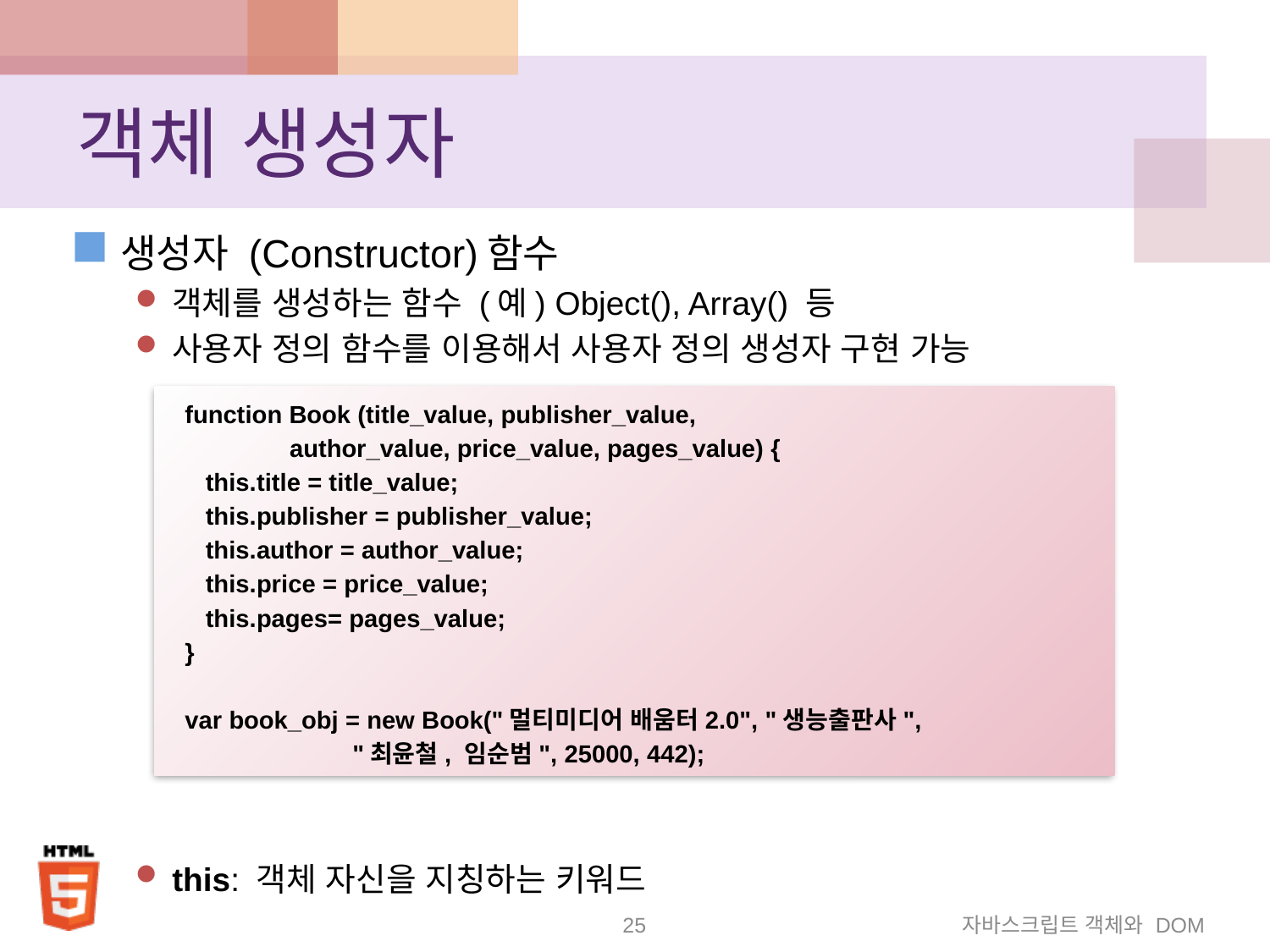

# 객체 생성자
생성자 (Constructor)함수
객체를 생성하는 함수 (예) Object(), Array() 등
사용자 정의 함수를 이용해서 사용자 정의 생성자 구현 가능

this: 객체 자신을 지칭하는 키워드
function Book (title_value, publisher_value,
               author_value, price_value, pages_value) {
   this.title = title_value;
   this.publisher = publisher_value;
   this.author = author_value;
   this.price = price_value;
   this.pages= pages_value;
}

var book_obj = new Book("멀티미디어 배움터2.0", "생능출판사",
                        "최윤철, 임순범", 25000, 442);
25
자바스크립트 객체와 DOM